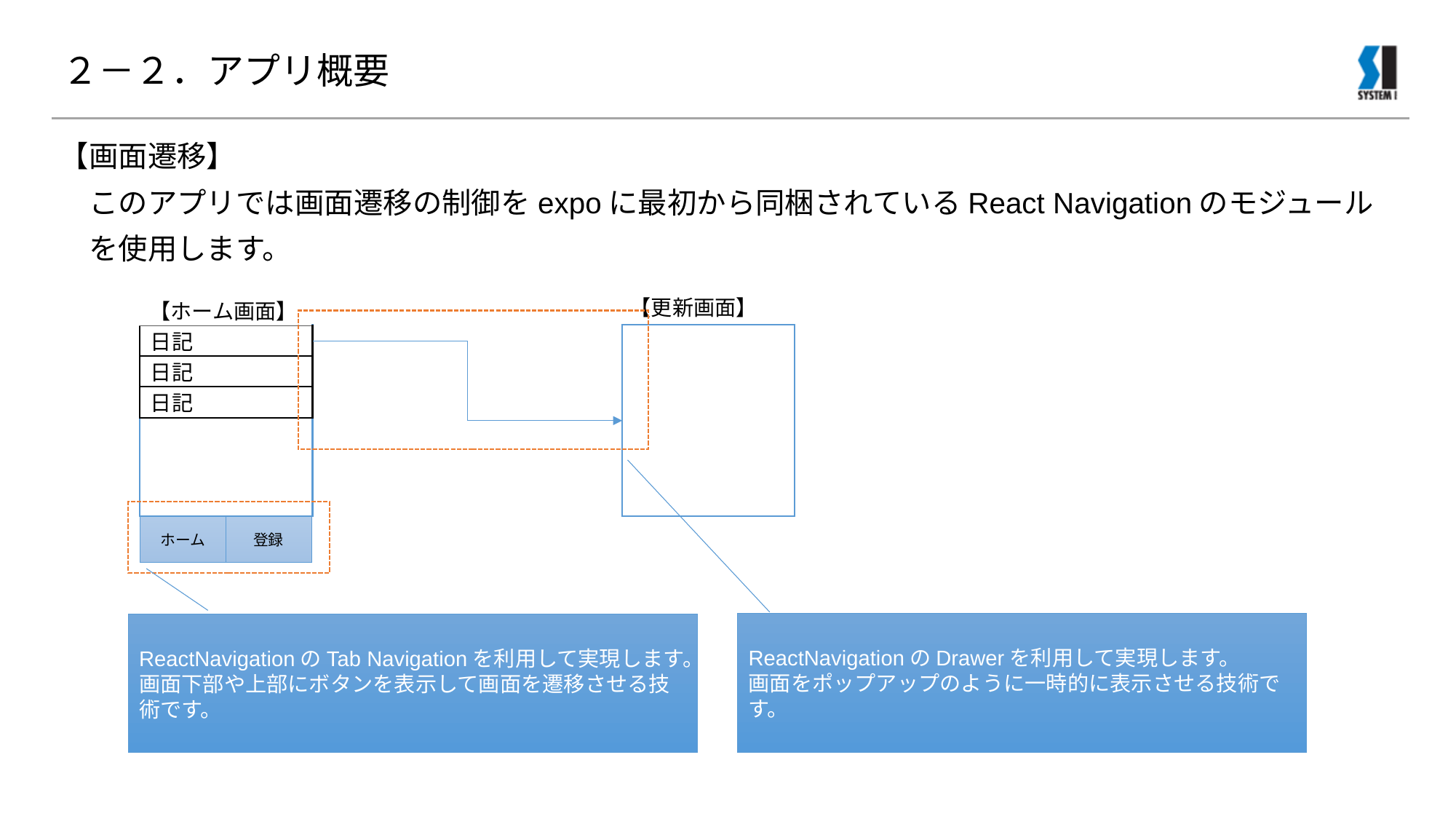

# ２－２．アプリ概要
【画面遷移】
　このアプリでは画面遷移の制御をexpoに最初から同梱されているReact Navigationのモジュール
　を使用します。

【更新画面】
【ホーム画面】

日記
日記
日記

ホーム
登録
ReactNavigationのDrawerを利用して実現します。
画面をポップアップのように一時的に表示させる技術です。
ReactNavigationのTab Navigationを利用して実現します。
画面下部や上部にボタンを表示して画面を遷移させる技術です。